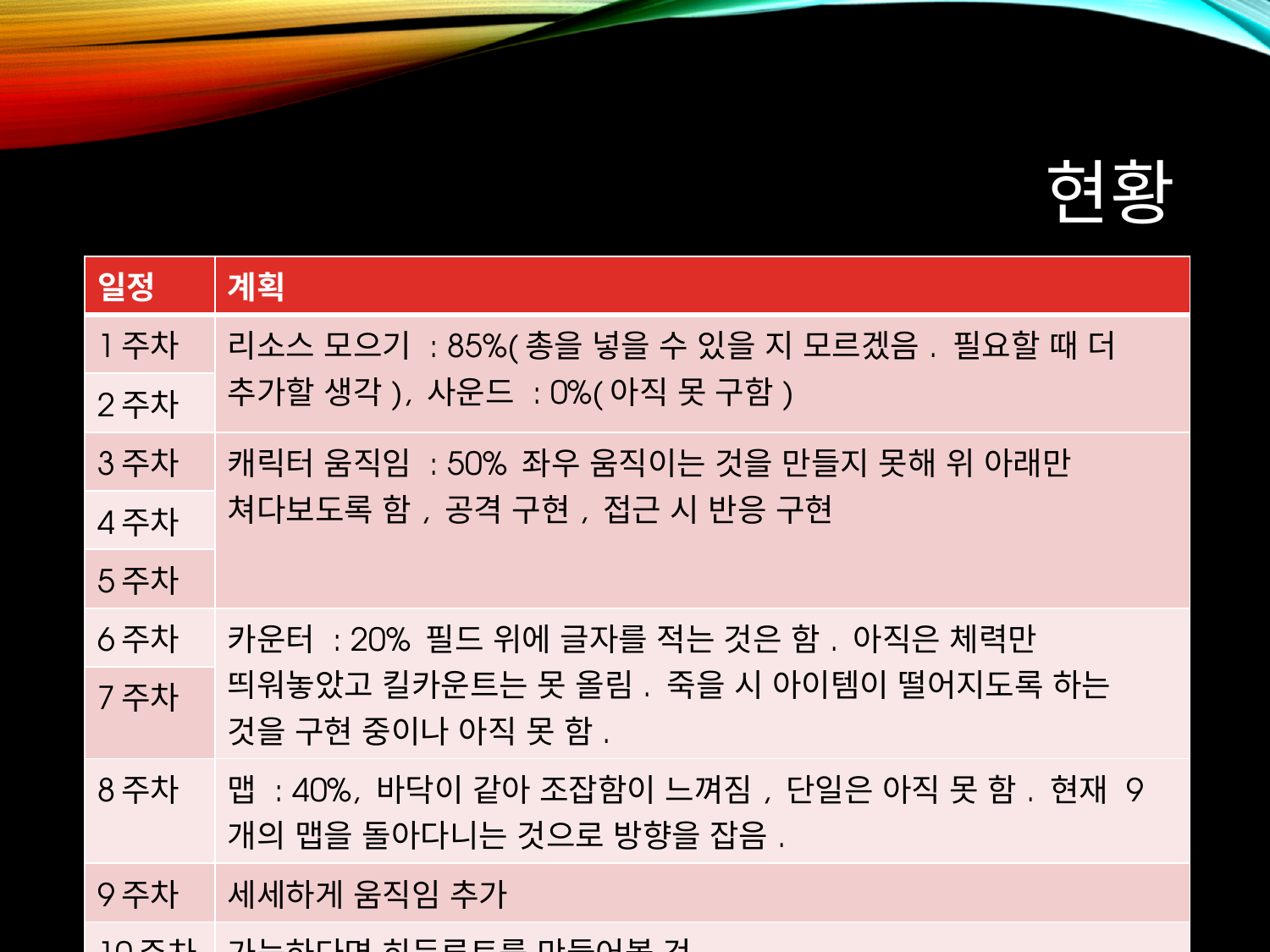

# 현황
| 일정 | 계획 |
| --- | --- |
| 1주차 | 리소스 모으기 : 85%(총을 넣을 수 있을 지 모르겠음. 필요할 때 더 추가할 생각), 사운드 : 0%(아직 못 구함) |
| 2주차 |  |
| 3주차 | 캐릭터 움직임 : 50% 좌우 움직이는 것을 만들지 못해 위 아래만 쳐다보도록 함, 공격 구현, 접근 시 반응 구현 |
| 4주차 |  |
| 5주차 |  |
| 6주차 | 카운터 : 20% 필드 위에 글자를 적는 것은 함. 아직은 체력만 띄워놓았고 킬카운트는 못 올림. 죽을 시 아이템이 떨어지도록 하는 것을 구현 중이나 아직 못 함. |
| 7주차 |  |
| 8주차 | 맵 : 40%, 바닥이 같아 조잡함이 느껴짐, 단일은 아직 못 함. 현재 9개의 맵을 돌아다니는 것으로 방향을 잡음. |
| 9주차 | 세세하게 움직임 추가 |
| 10주차 | 가능하다면 히든루트를 만들어볼 것 |
| 11주차 | 최종점검 |